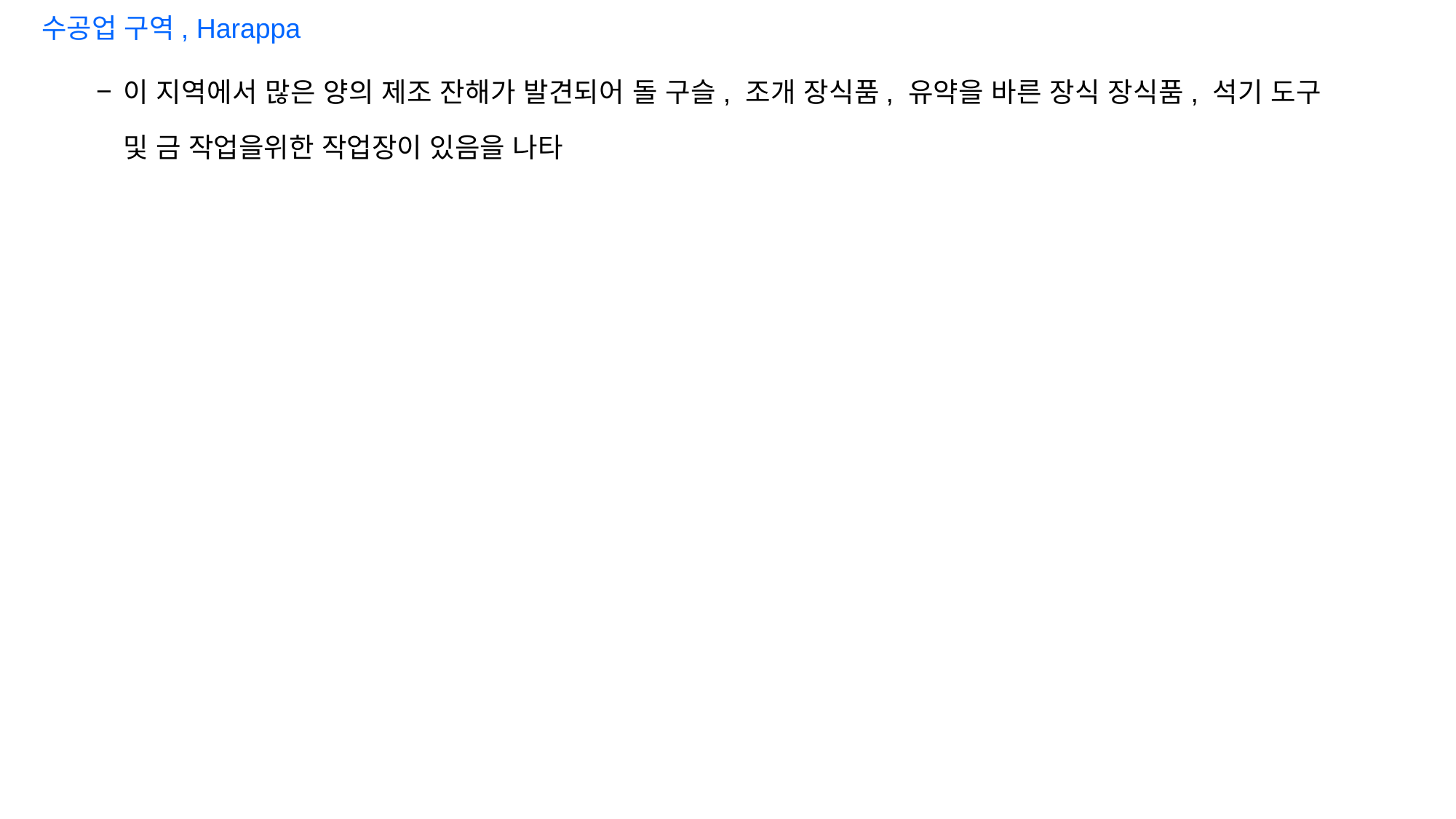

수공업 구역, Harappa
이 지역에서 많은 양의 제조 잔해가 발견되어 돌 구슬, 조개 장식품, 유약을 바른 장식 장식품, 석기 도구 및 금 작업을위한 작업장이 있음을 나타